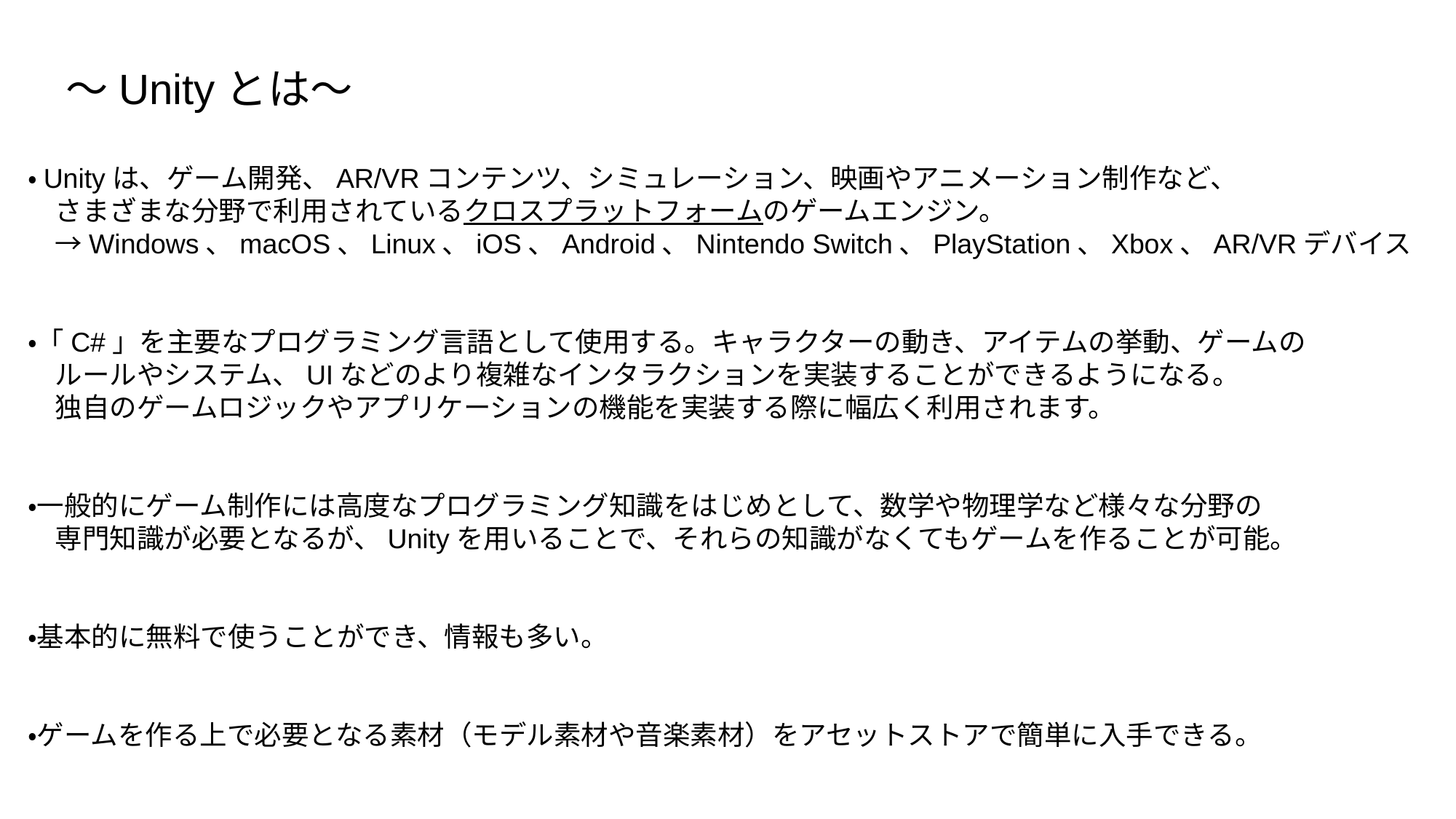

〜Unityとは〜
・Unityは、ゲーム開発、AR/VRコンテンツ、シミュレーション、映画やアニメーション制作など、
　さまざまな分野で利用されているクロスプラットフォームのゲームエンジン。
　→Windows、macOS、Linux、iOS、Android、Nintendo Switch、PlayStation、Xbox、AR/VRデバイス

・「C#」を主要なプログラミング言語として使用する。キャラクターの動き、アイテムの挙動、ゲームの
　ルールやシステム、UIなどのより複雑なインタラクションを実装することができるようになる。
　独自のゲームロジックやアプリケーションの機能を実装する際に幅広く利用されます。

・一般的にゲーム制作には高度なプログラミング知識をはじめとして、数学や物理学など様々な分野の
　専門知識が必要となるが、Unityを用いることで、それらの知識がなくてもゲームを作ることが可能。

・基本的に無料で使うことができ、情報も多い。

・ゲームを作る上で必要となる素材（モデル素材や音楽素材）をアセットストアで簡単に入手できる。